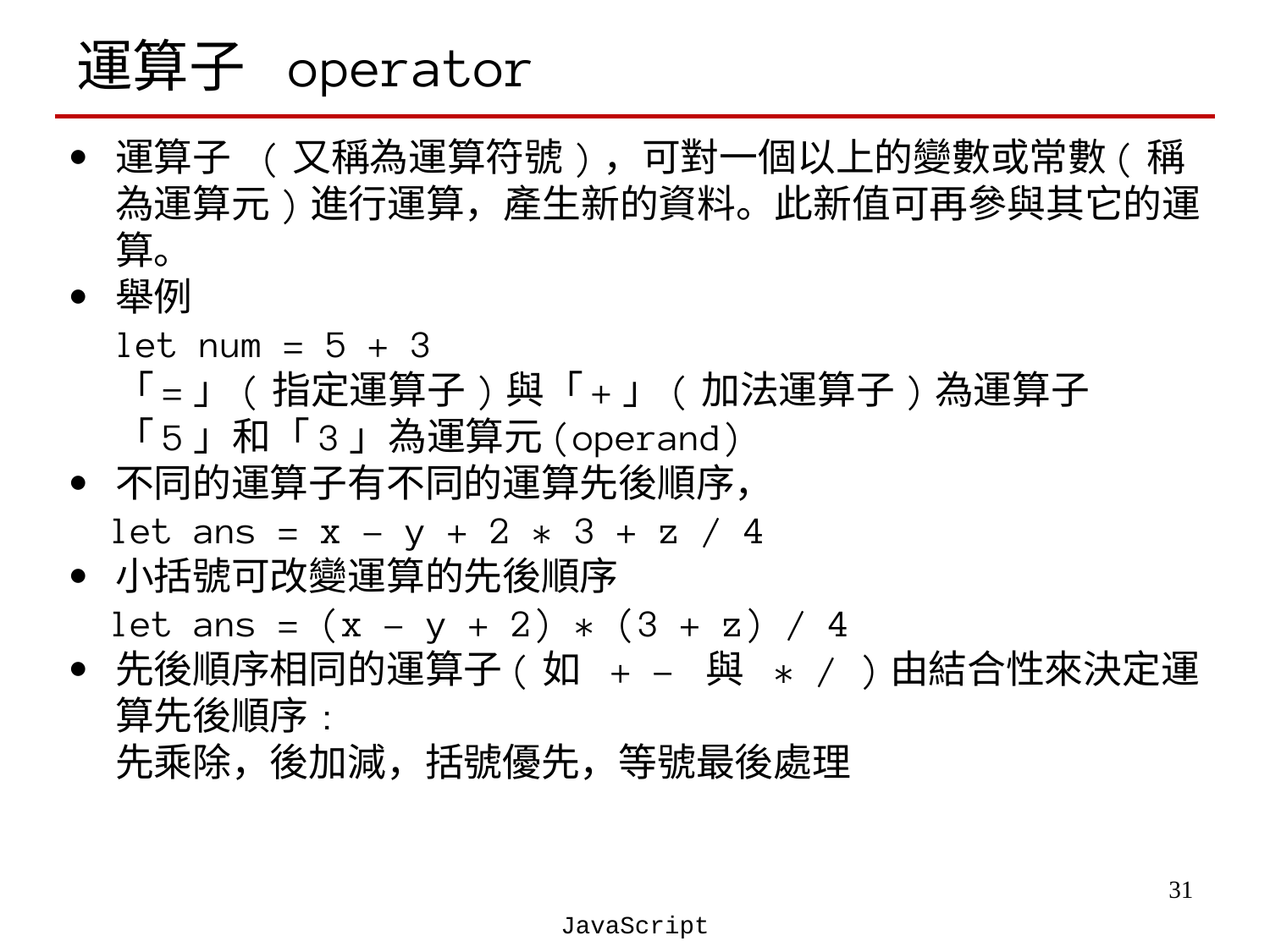

# 運算子 operator
運算子 (又稱為運算符號)，可對一個以上的變數或常數(稱為運算元)進行運算，產生新的資料。此新值可再參與其它的運算。
舉例
let num = 5 + 3
「=」(指定運算子)與「+」(加法運算子)為運算子
「5」和「3」為運算元(operand)
不同的運算子有不同的運算先後順序，
  let ans = x – y + 2 * 3 + z / 4
小括號可改變運算的先後順序
  let ans = (x – y + 2) * (3 + z) / 4
先後順序相同的運算子(如 + - 與 * / )由結合性來決定運算先後順序:
先乘除，後加減，括號優先，等號最後處理

31
JavaScript